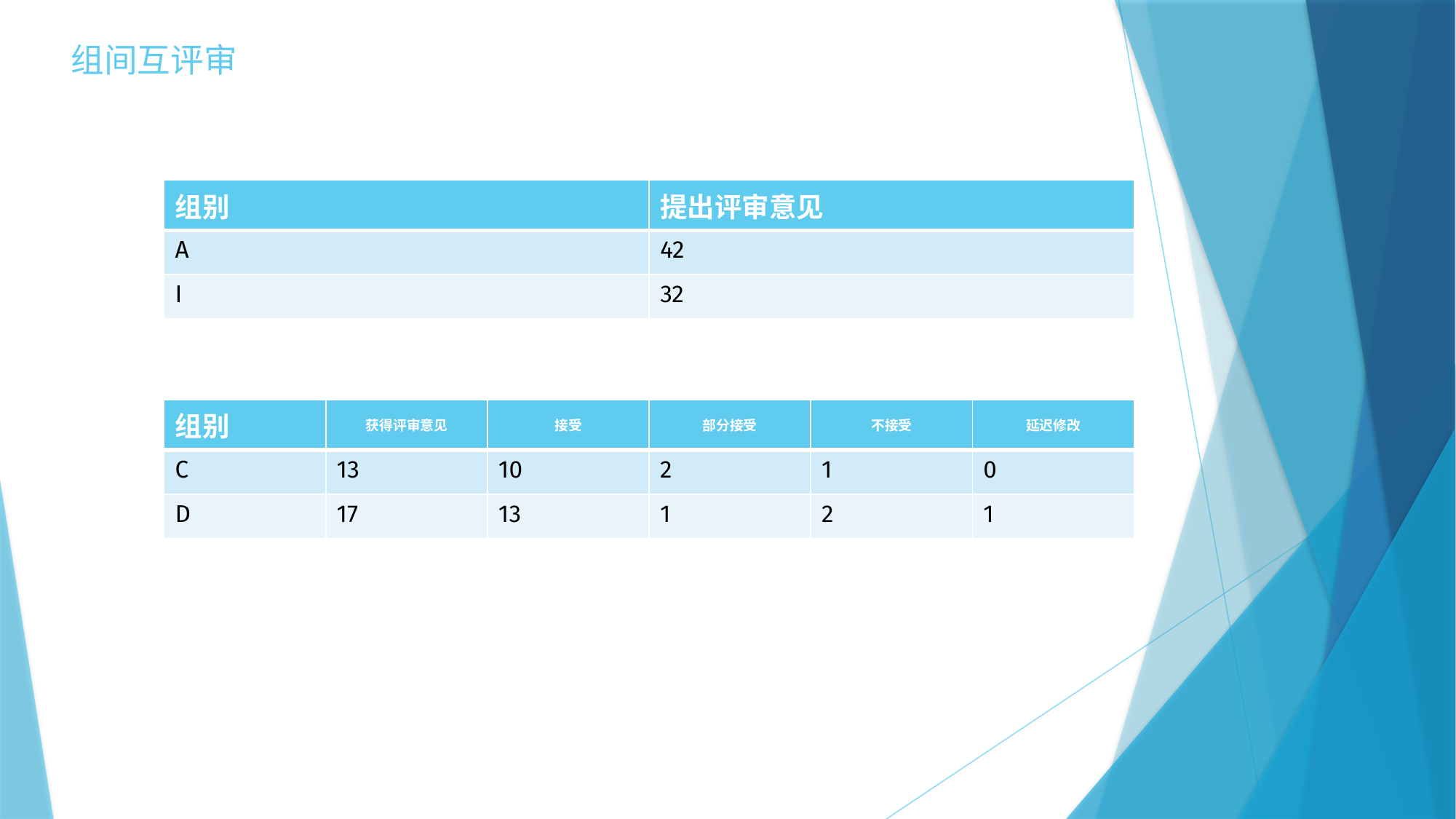

# 组间互评审
| 组别 | 提出评审意见 |
| --- | --- |
| A | 42 |
| I | 32 |
| 组别 | 获得评审意见 | 接受 | 部分接受 | 不接受 | 延迟修改 |
| --- | --- | --- | --- | --- | --- |
| C | 13 | 10 | 2 | 1 | 0 |
| D | 17 | 13 | 1 | 2 | 1 |